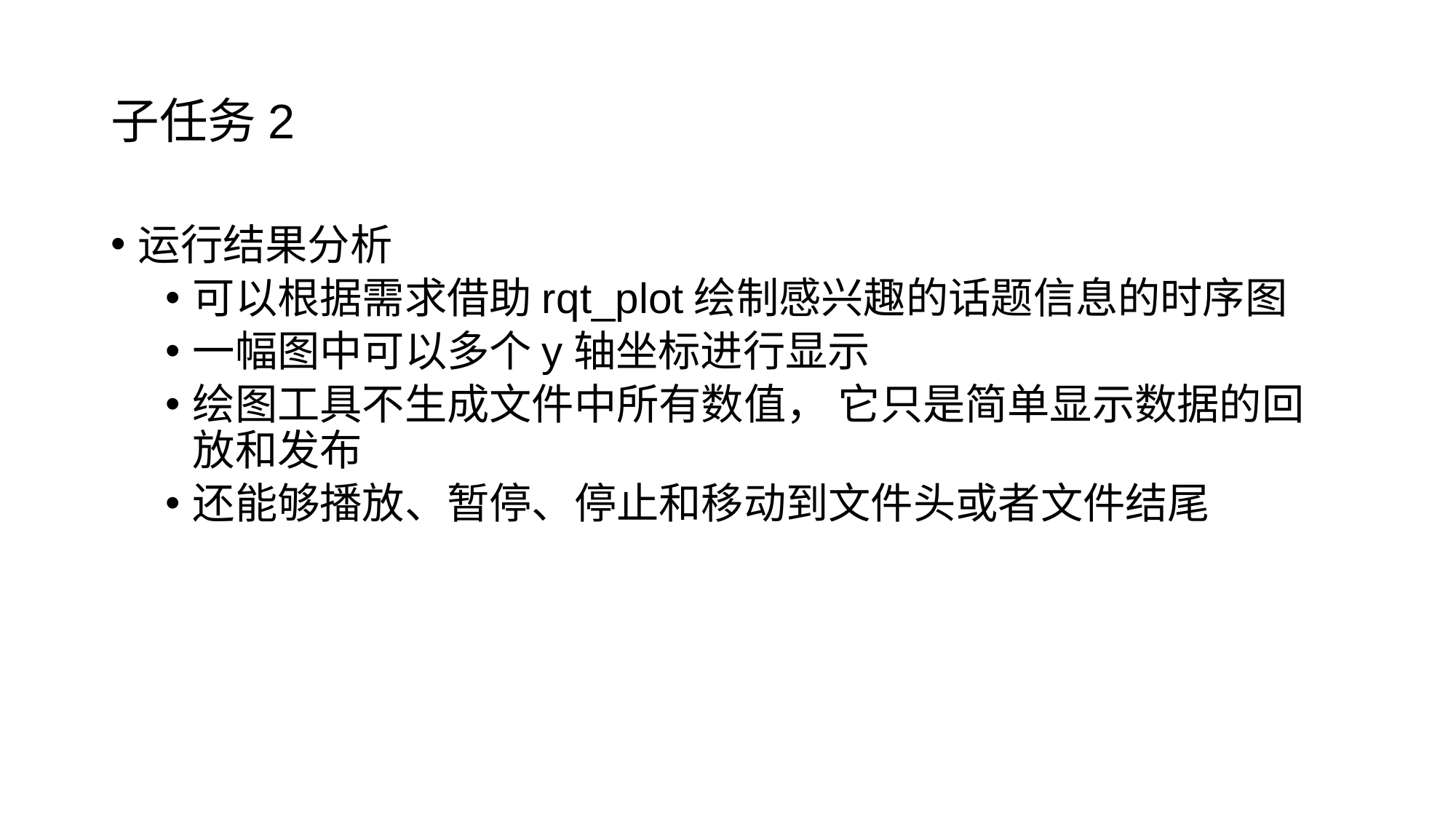

# 子任务2
运行结果分析
可以根据需求借助rqt_plot绘制感兴趣的话题信息的时序图
一幅图中可以多个y轴坐标进行显示
绘图工具不生成文件中所有数值， 它只是简单显示数据的回放和发布
还能够播放、暂停、停止和移动到文件头或者文件结尾